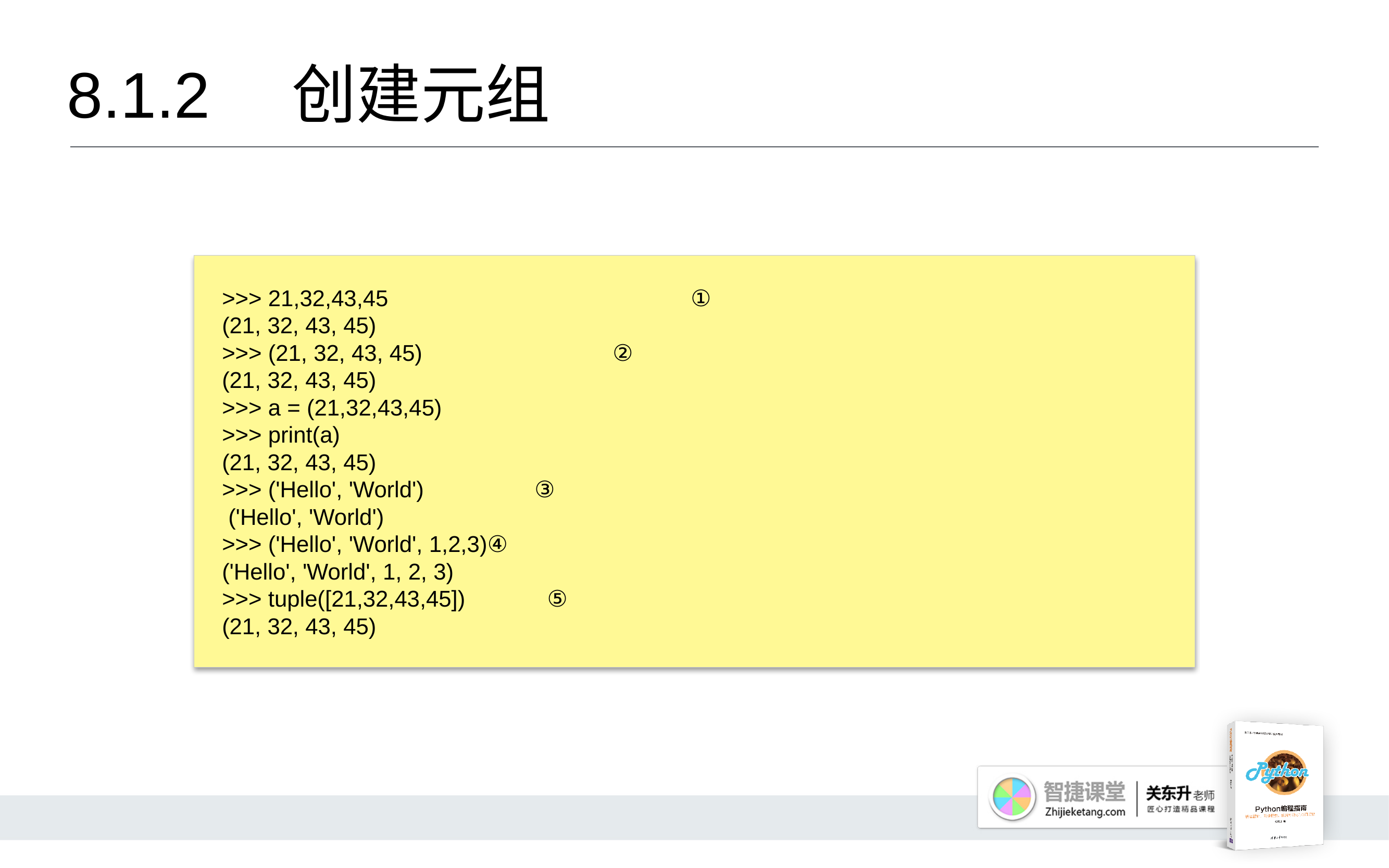

# 8.1.2 	创建元组
>>> 21,32,43,45				①
(21, 32, 43, 45)
>>> (21, 32, 43, 45)			②
(21, 32, 43, 45)
>>> a = (21,32,43,45)
>>> print(a)
(21, 32, 43, 45)
>>> ('Hello', 'World')		③
 ('Hello', 'World')
>>> ('Hello', 'World', 1,2,3)④
('Hello', 'World', 1, 2, 3)
>>> tuple([21,32,43,45])	  ⑤
(21, 32, 43, 45)